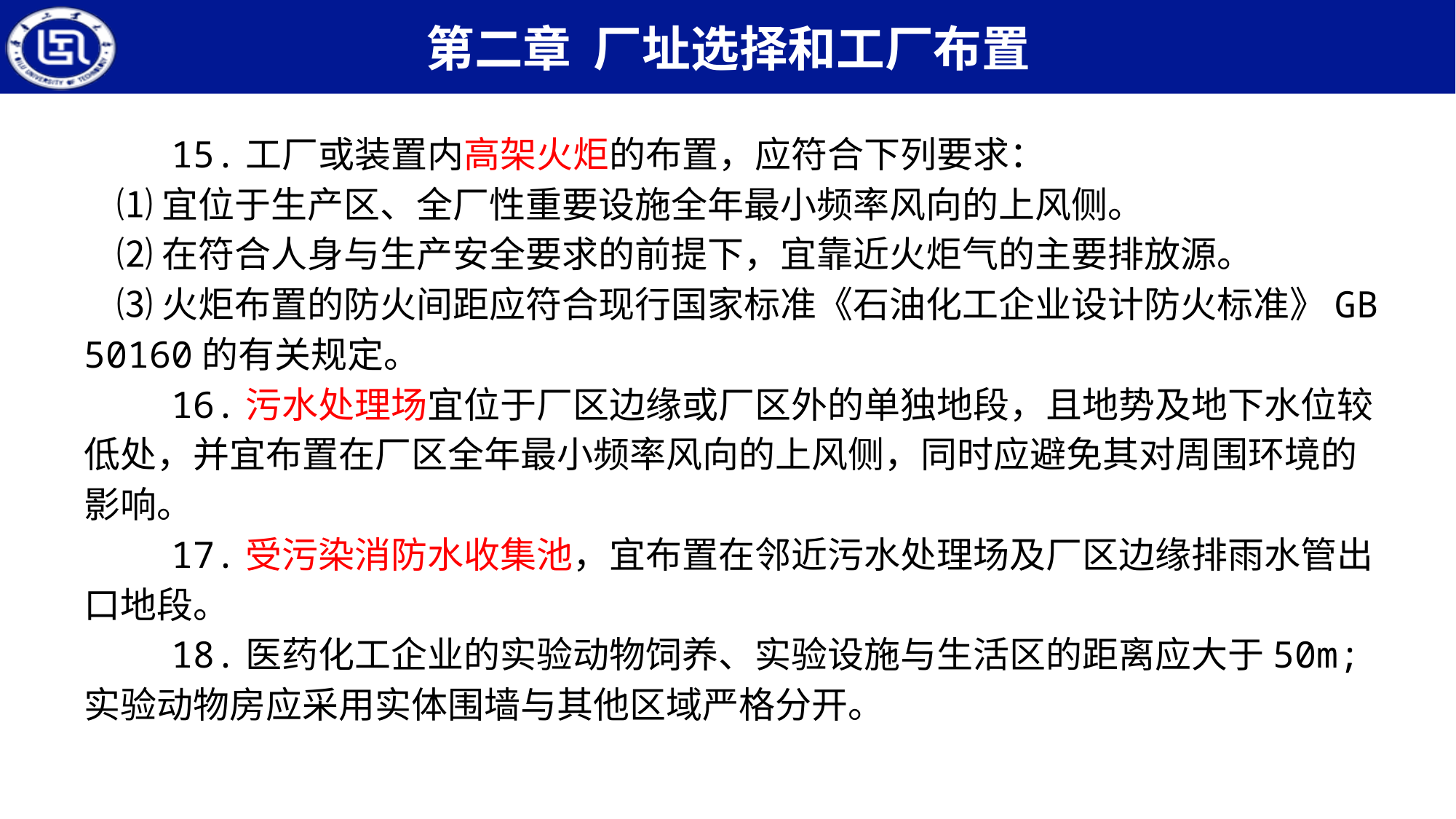

15.工厂或装置内高架火炬的布置，应符合下列要求：
    ⑴宜位于生产区、全厂性重要设施全年最小频率风向的上风侧。
    ⑵在符合人身与生产安全要求的前提下，宜靠近火炬气的主要排放源。
    ⑶火炬布置的防火间距应符合现行国家标准《石油化工企业设计防火标准》GB 50160的有关规定。
    16.污水处理场宜位于厂区边缘或厂区外的单独地段，且地势及地下水位较低处，并宜布置在厂区全年最小频率风向的上风侧，同时应避免其对周围环境的影响。
    17.受污染消防水收集池，宜布置在邻近污水处理场及厂区边缘排雨水管出口地段。
    18.医药化工企业的实验动物饲养、实验设施与生活区的距离应大于50m;实验动物房应采用实体围墙与其他区域严格分开。